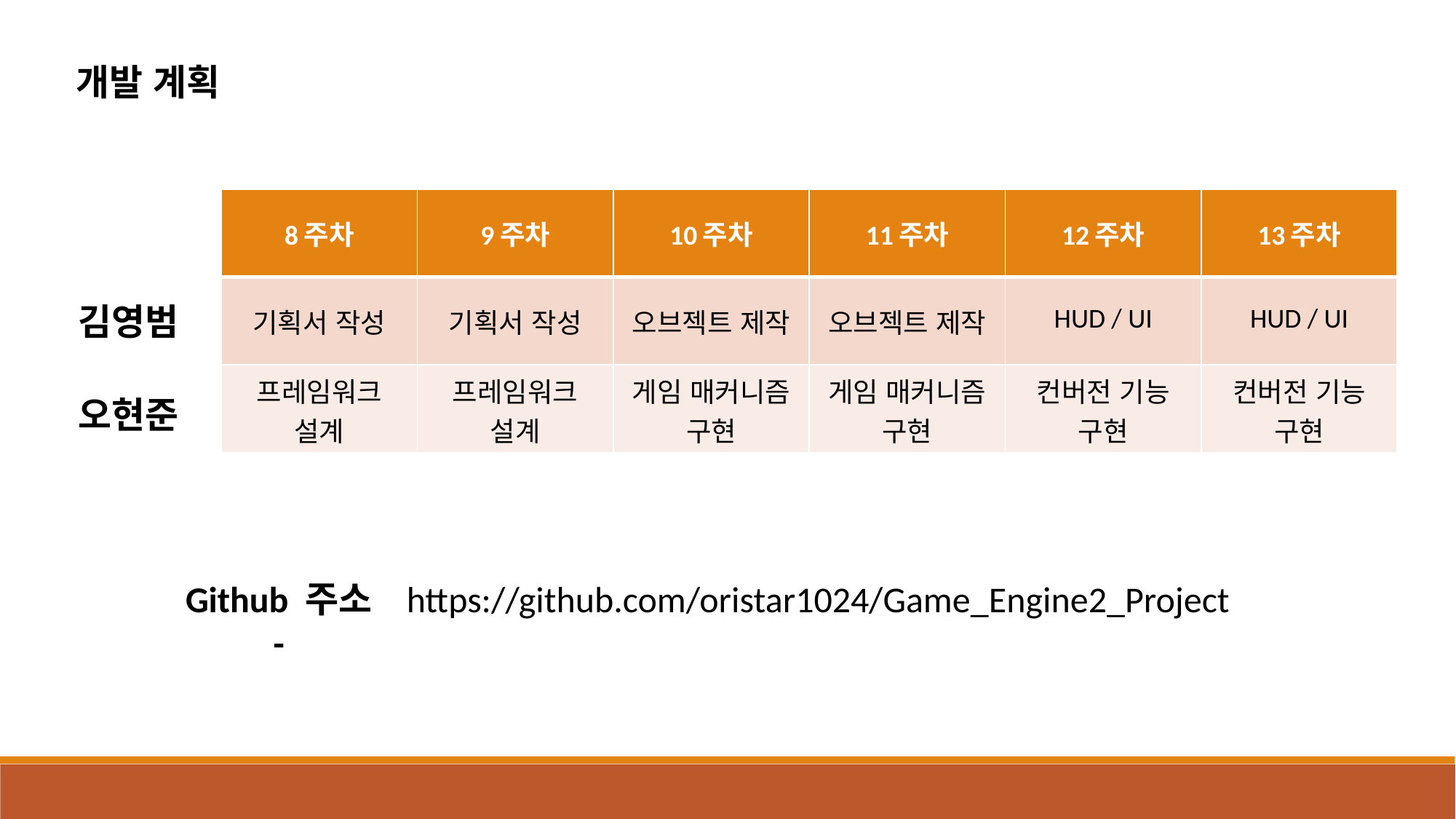

개발 계획
| 8주차 | 9주차 | 10주차 | 11주차 | 12주차 | 13주차 |
| --- | --- | --- | --- | --- | --- |
| 기획서 작성 | 기획서 작성 | 오브젝트 제작 | 오브젝트 제작 | HUD / UI | HUD / UI |
| 프레임워크 설계 | 프레임워크 설계 | 게임 매커니즘 구현 | 게임 매커니즘 구현 | 컨버전 기능 구현 | 컨버전 기능 구현 |
김영범
오현준
Github 주소 -
https://github.com/oristar1024/Game_Engine2_Project